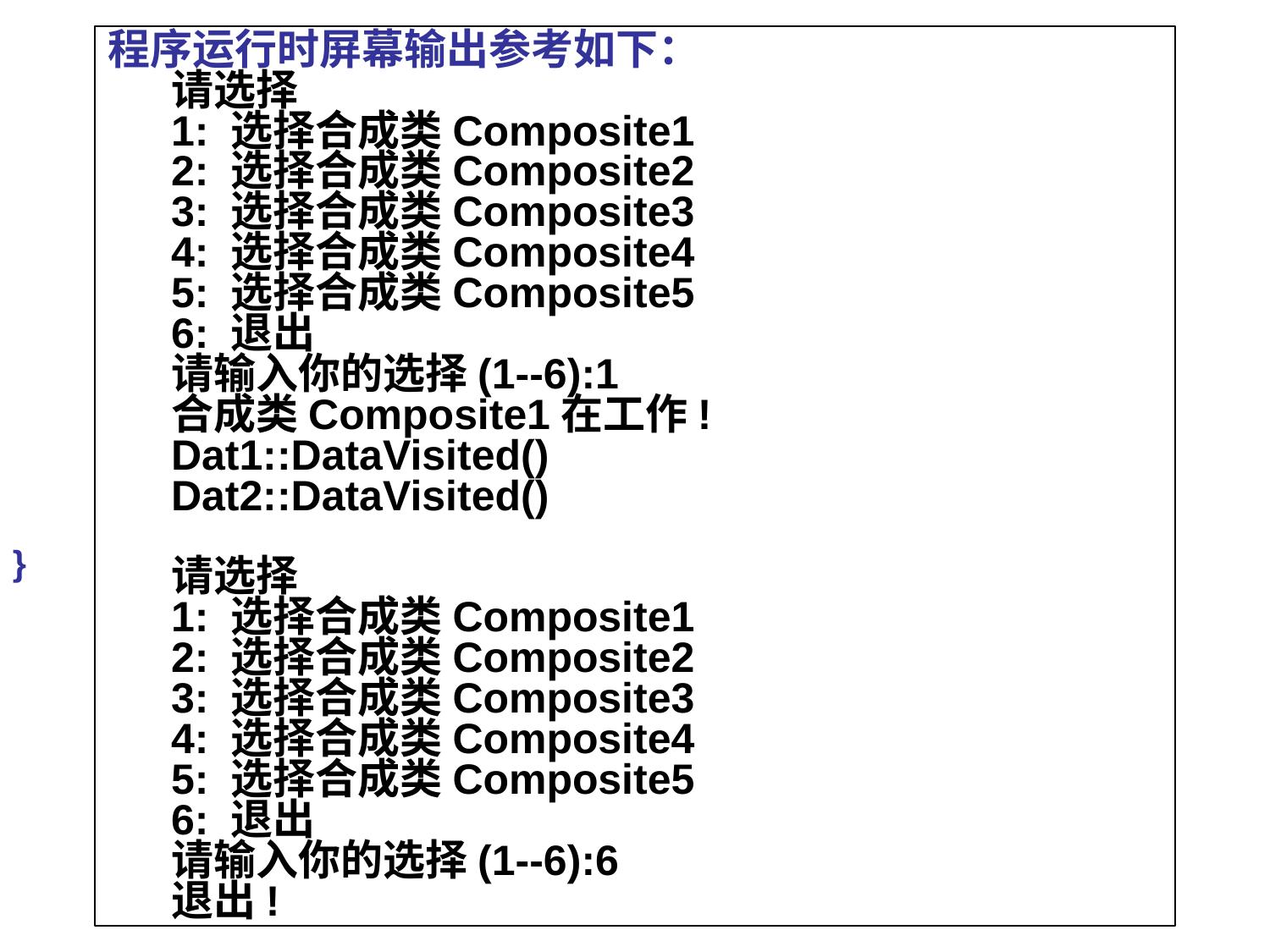

case 6:
				cout << "退出!" << endl;
				cout << endl;		// 换行
				break;
			default:
				cout << "选择有错!" << endl;
				cout << endl;		// 换行
				break;
		}
	}while (select != 6);

	return 0;                    				// 返回操作系统
}

程序运行时屏幕输出参考如下：
请选择
1: 选择合成类Composite1
2: 选择合成类Composite2
3: 选择合成类Composite3
4: 选择合成类Composite4
5: 选择合成类Composite5
6: 退出
请输入你的选择(1--6):1
合成类Composite1在工作!
Dat1::DataVisited()
Dat2::DataVisited()

请选择
1: 选择合成类Composite1
2: 选择合成类Composite2
3: 选择合成类Composite3
4: 选择合成类Composite4
5: 选择合成类Composite5
6: 退出
请输入你的选择(1--6):6
退出!